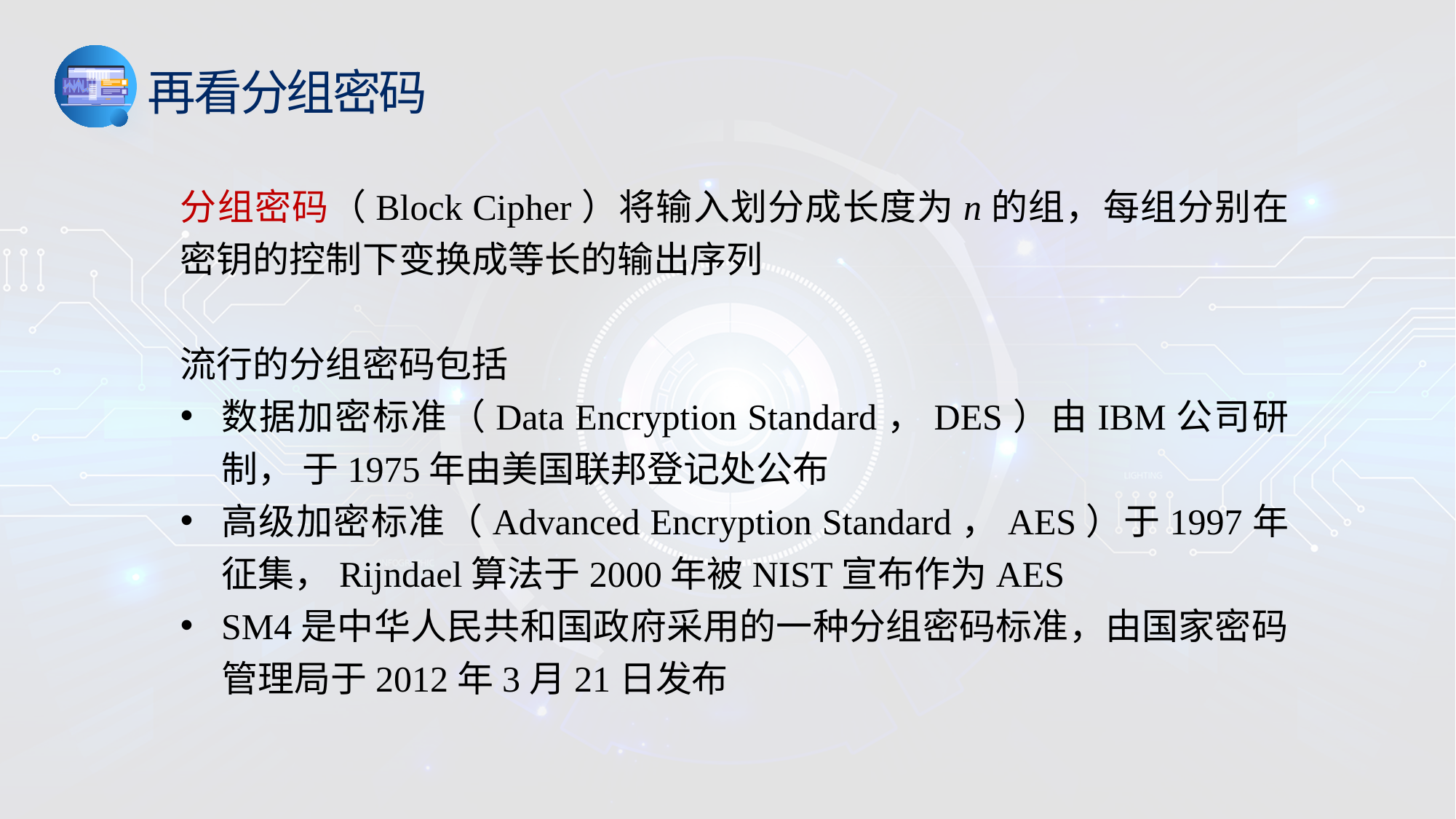

再看分组密码

分组密码（Block Cipher）将输入划分成长度为n的组，每组分别在密钥的控制下变换成等长的输出序列

流行的分组密码包括
数据加密标准（Data Encryption Standard，DES）由IBM公司研制， 于1975年由美国联邦登记处公布
高级加密标准（Advanced Encryption Standard，AES）于1997年征集，Rijndael算法于2000年被NIST宣布作为AES
SM4是中华人民共和国政府采用的一种分组密码标准，由国家密码管理局于2012年3月21日发布